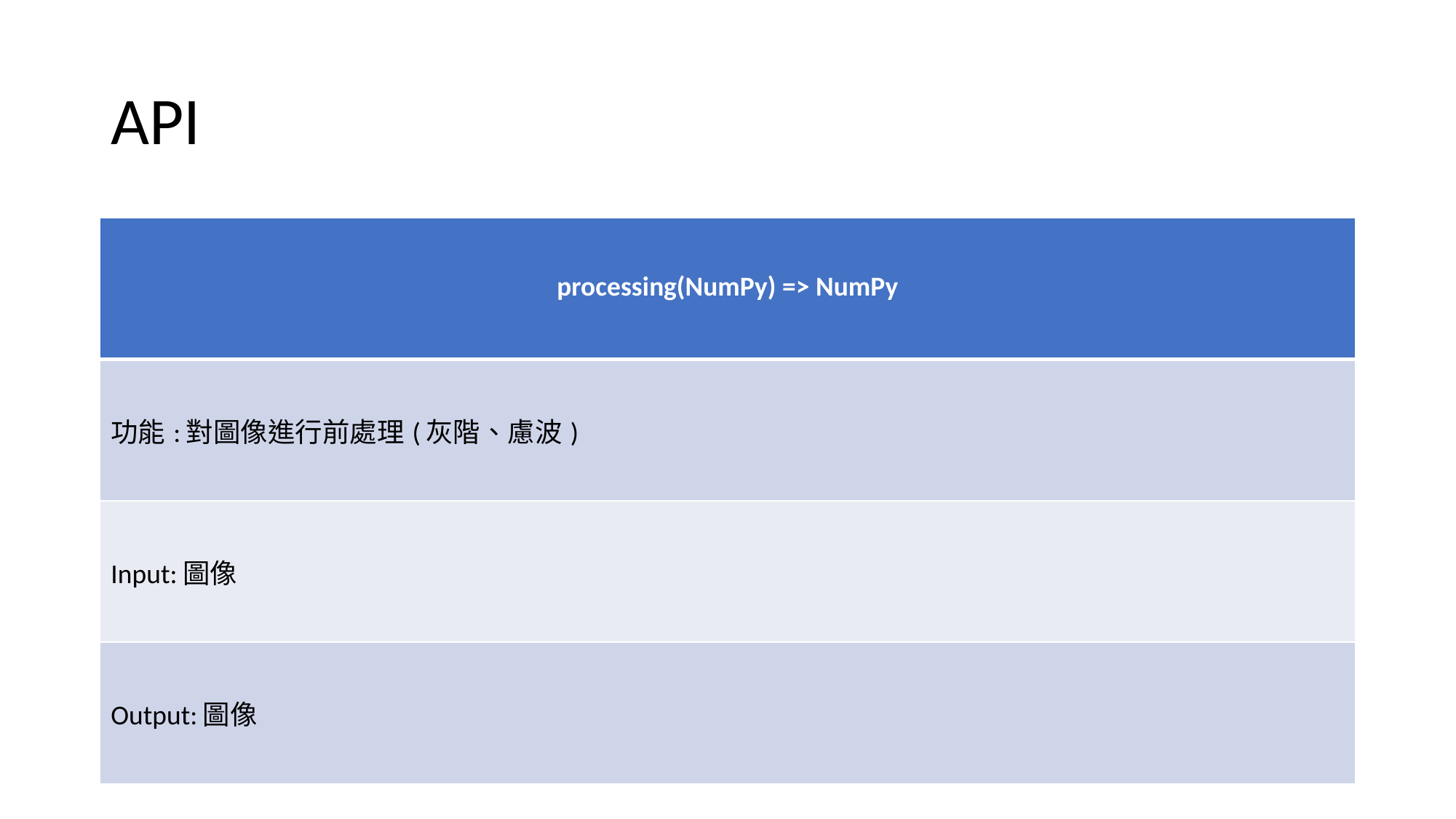

# API
| processing(NumPy) => NumPy |
| --- |
| 功能:對圖像進行前處理(灰階、慮波) |
| Input:圖像 |
| Output:圖像 |